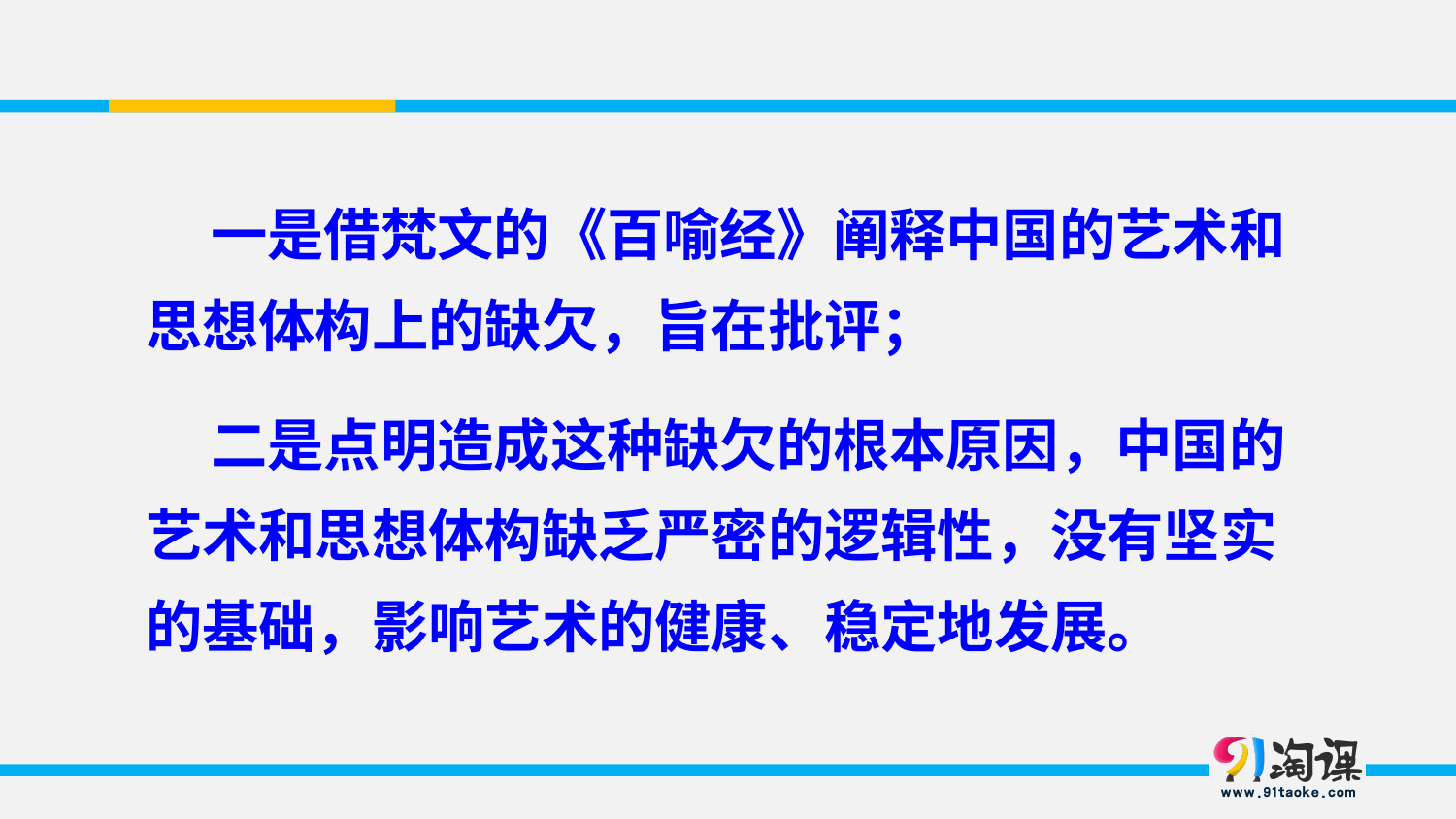

一是借梵文的《百喻经》阐释中国的艺术和思想体构上的缺欠，旨在批评；
    二是点明造成这种缺欠的根本原因，中国的艺术和思想体构缺乏严密的逻辑性，没有坚实的基础，影响艺术的健康、稳定地发展。